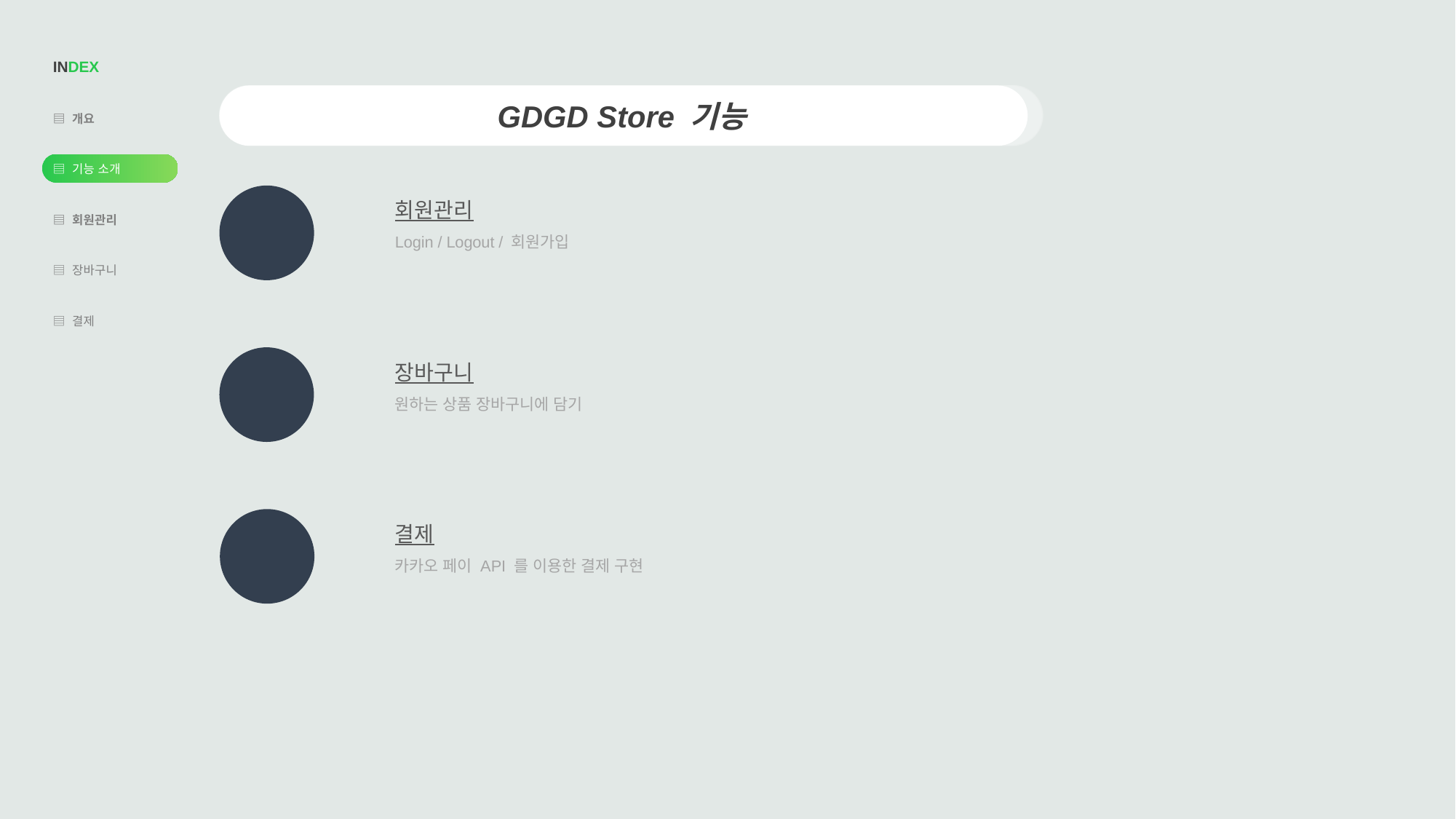

| INDEX |
| --- |
| ▤ 개요 |
| ▤ 기능 소개 |
| ▤ 회원관리 |
| ▤ 장바구니 |
| ▤ 결제 |
GDGD Store 기능

회원관리
Login / Logout / 회원가입

장바구니
원하는 상품 장바구니에 담기

결제
카카오 페이 API 를 이용한 결제 구현